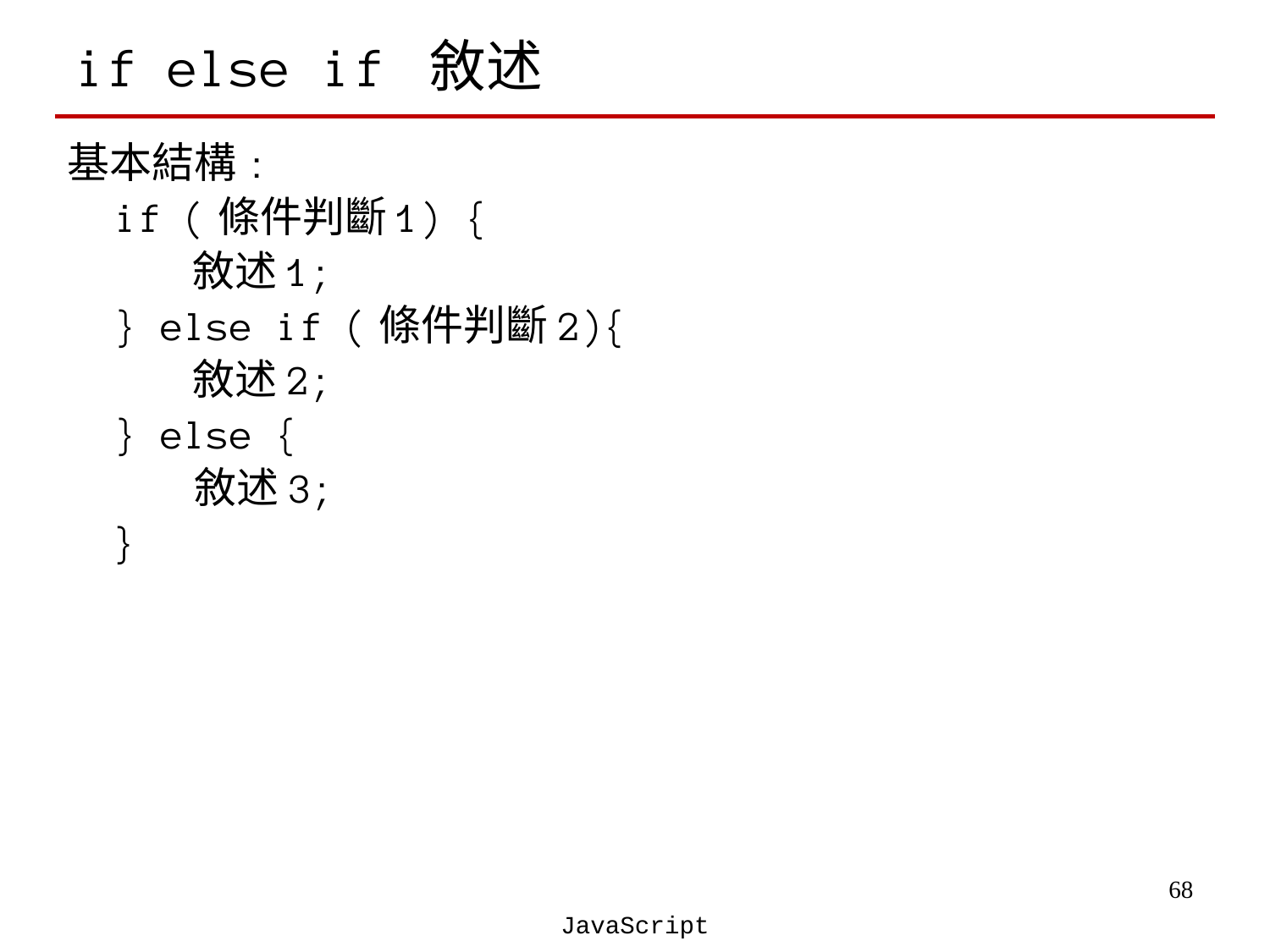

# if else if 敘述
基本結構:
	if (條件判斷1) {
     敘述1;
	} else if (條件判斷2){
     敘述2;
	} else {
	   敘述3;
  }
68
JavaScript